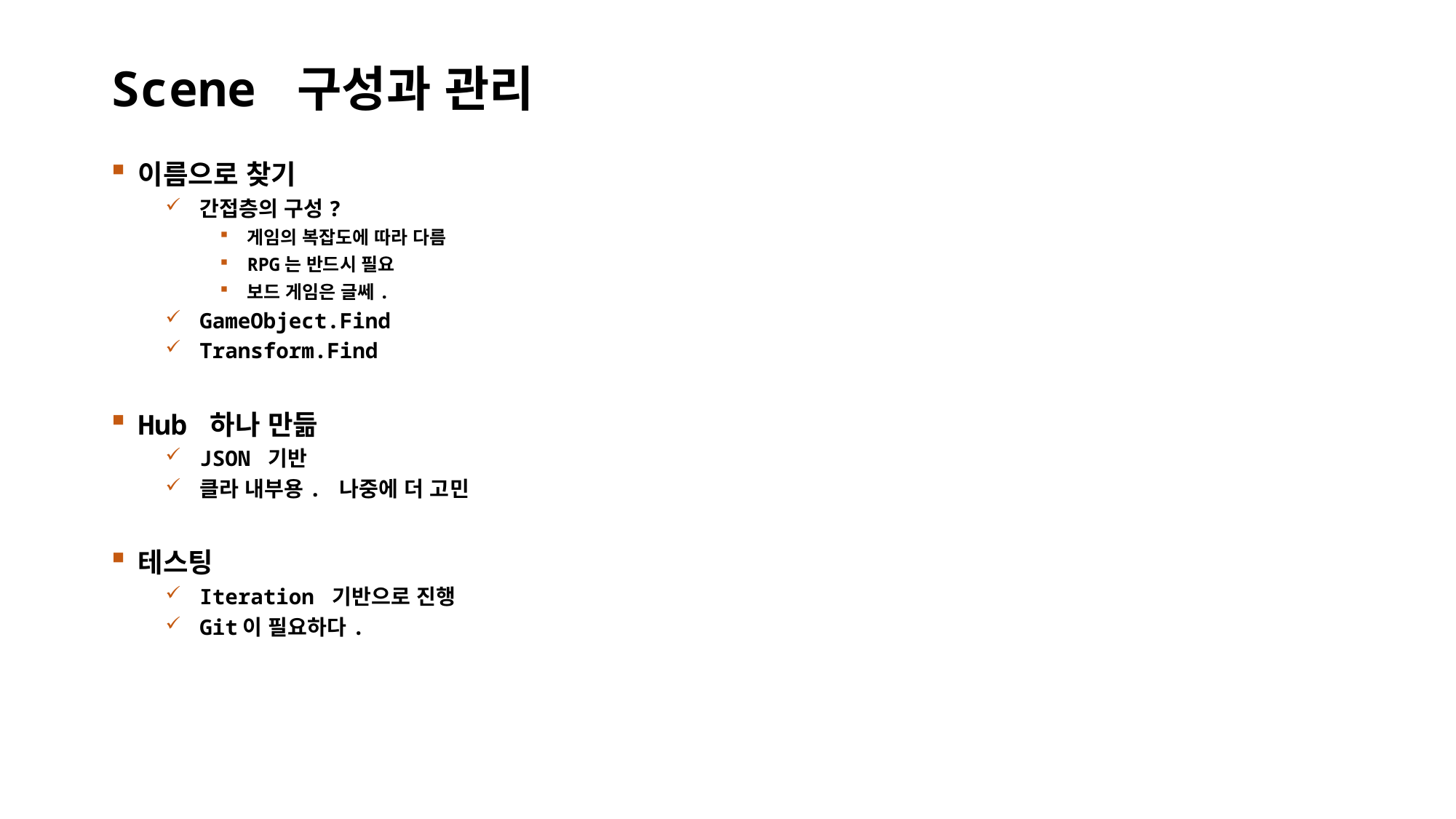

# Scene 구성과 관리
이름으로 찾기
간접층의 구성?
게임의 복잡도에 따라 다름
RPG는 반드시 필요
보드 게임은 글쎄.
GameObject.Find
Transform.Find

Hub 하나 만듦
JSON 기반
클라 내부용. 나중에 더 고민

테스팅
Iteration 기반으로 진행
Git이 필요하다.